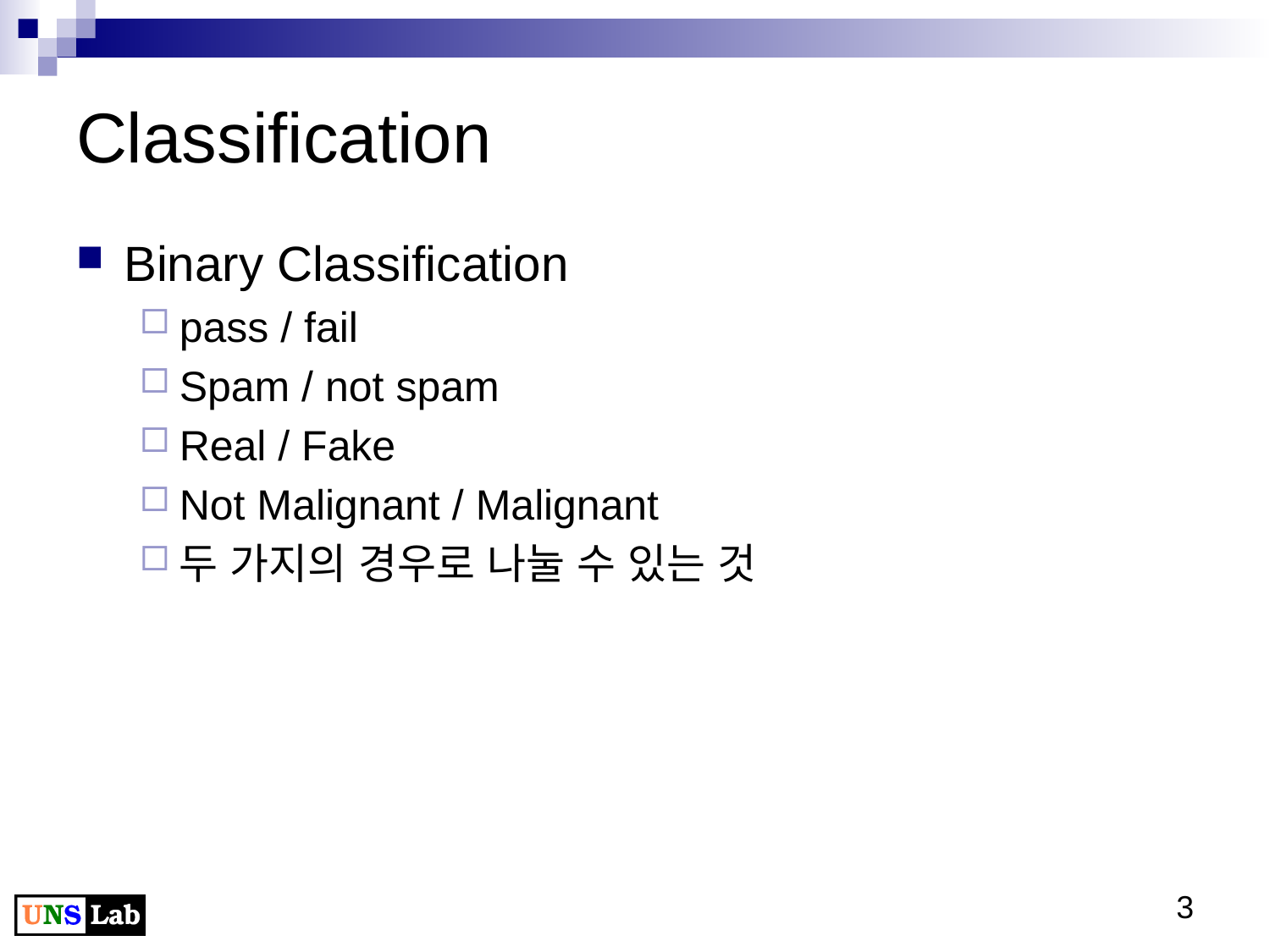

# Classification
Binary Classification
pass / fail
Spam / not spam
Real / Fake
Not Malignant / Malignant
두 가지의 경우로 나눌 수 있는 것
3